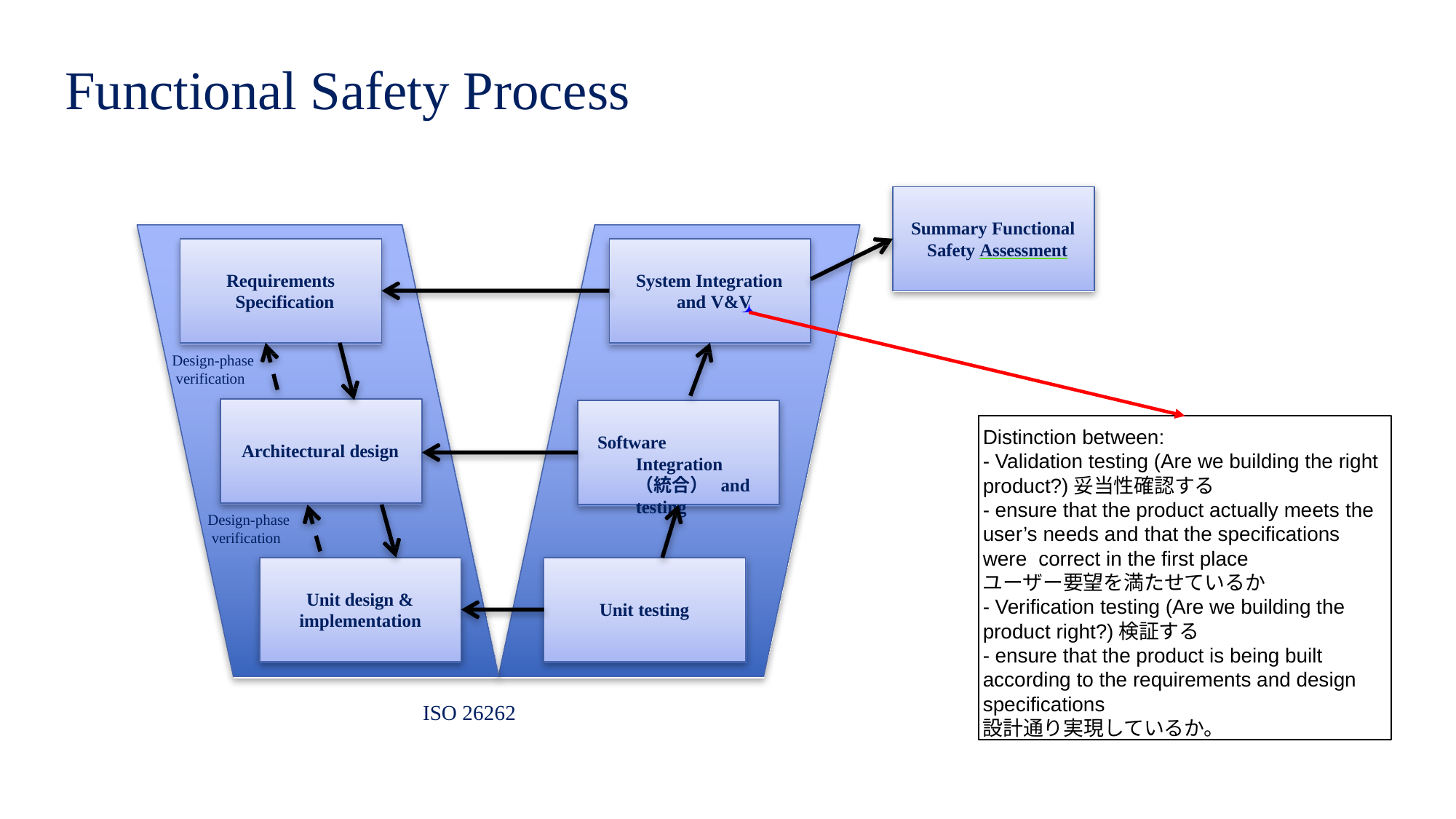

Functional Safety Process

Summary Functional  Safety Assessment

Requirements  Specification
System Integration  and V&V

Design-phase  verification

Distinction between:
- Validation testing (Are we building the right product?)妥当性確認する
- ensure that the product actually meets the user’s needs and that the specifications were  correct in the first place
ユーザー要望を満たせているか
- Verification testing (Are we building the product right?)検証する
- ensure that the product is being built according to the requirements and design  specifications
設計通り実現しているか。

Software Integration（統合）  and testing

Architectural design

Design-phase  verification

Unit design &  implementation

Unit testing

ISO 26262